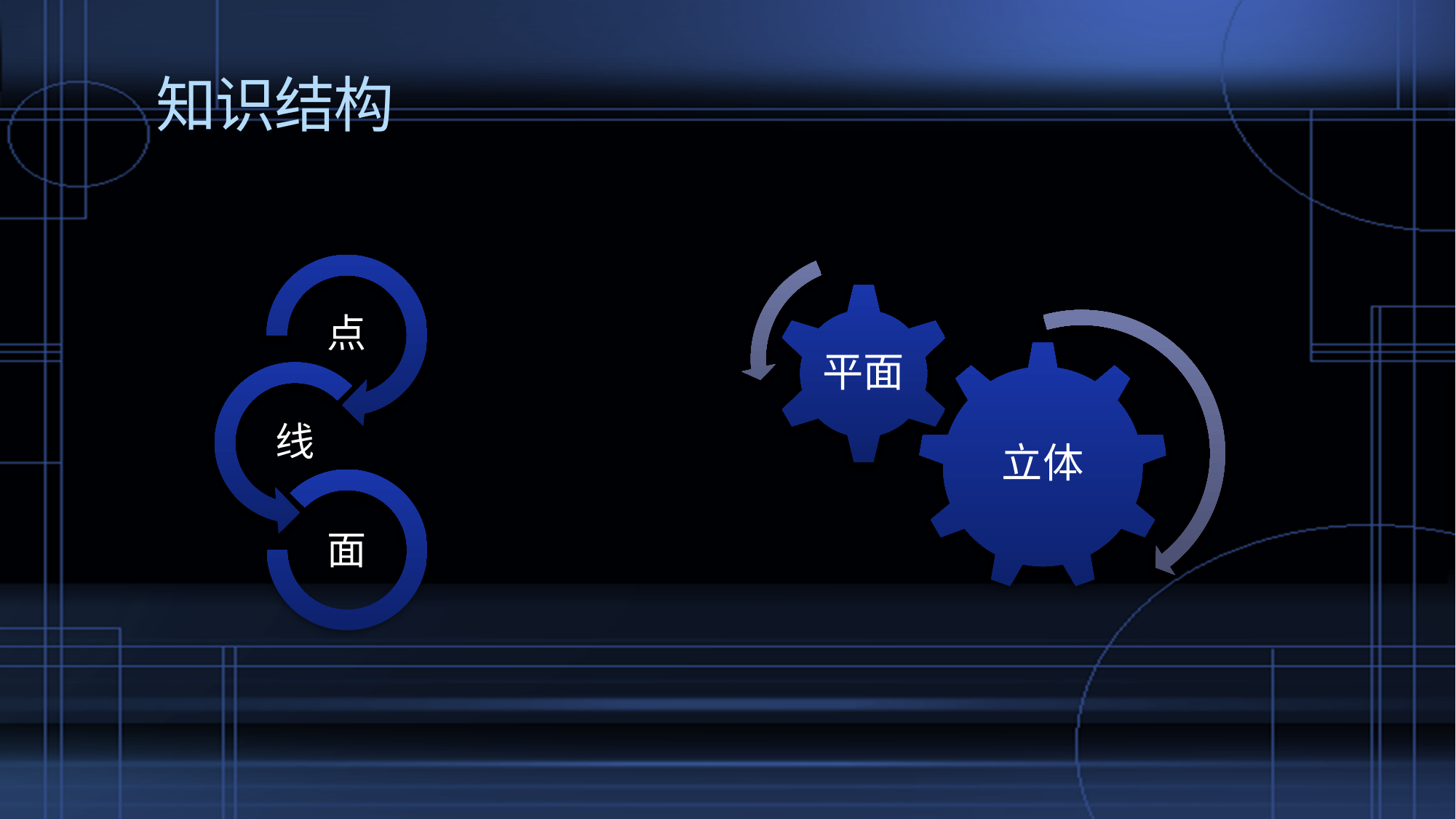

# 知识结构
点
线
面
立体
平面